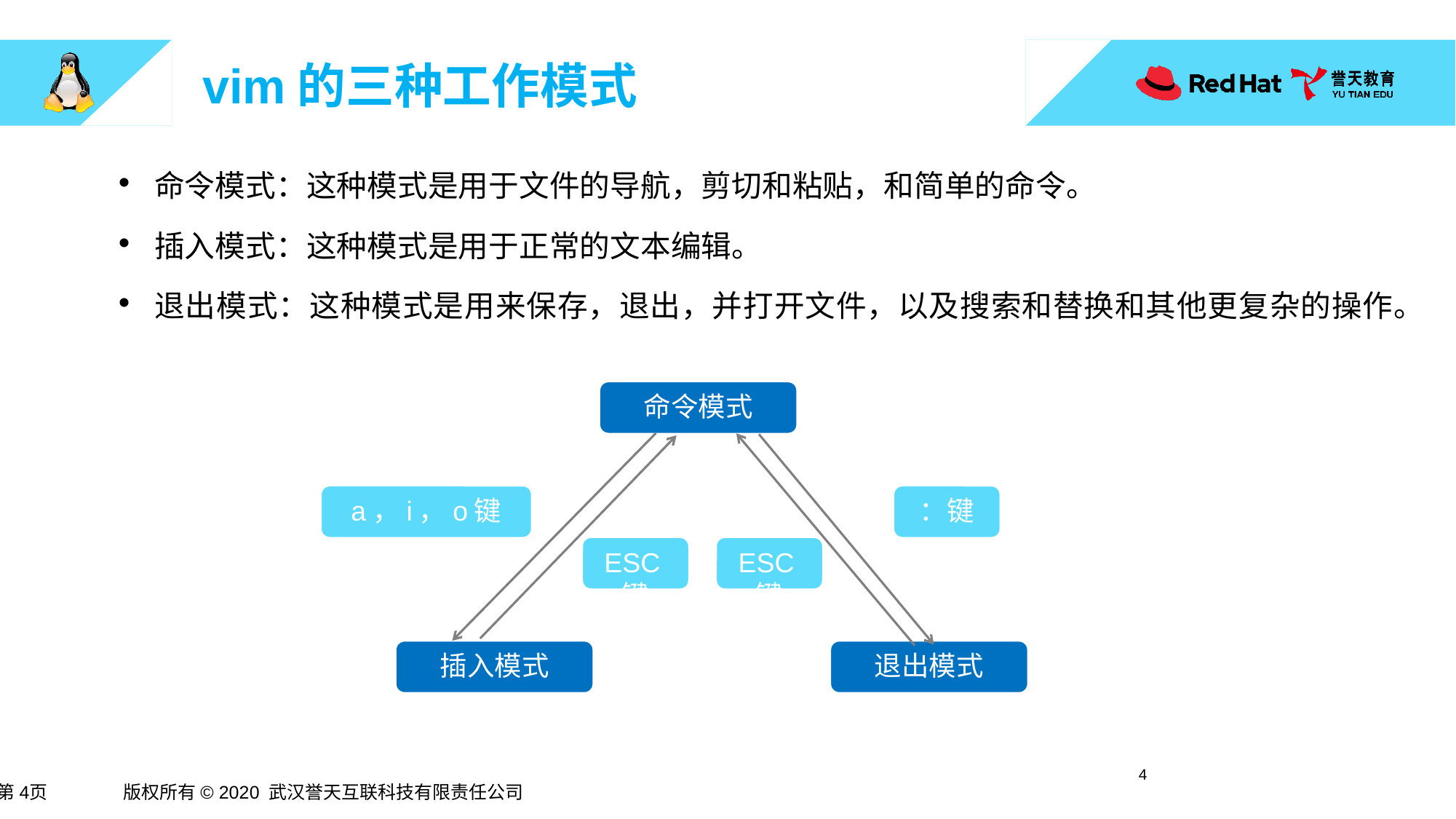

# vim的三种工作模式
命令模式：这种模式是用于文件的导航，剪切和粘贴，和简单的命令。
插入模式：这种模式是用于正常的文本编辑。
退出模式：这种模式是用来保存，退出，并打开文件，以及搜索和替换和其他更复杂的操作。
命令模式
a，i，o键
：键
ESC键
ESC键
插入模式
退出模式
4